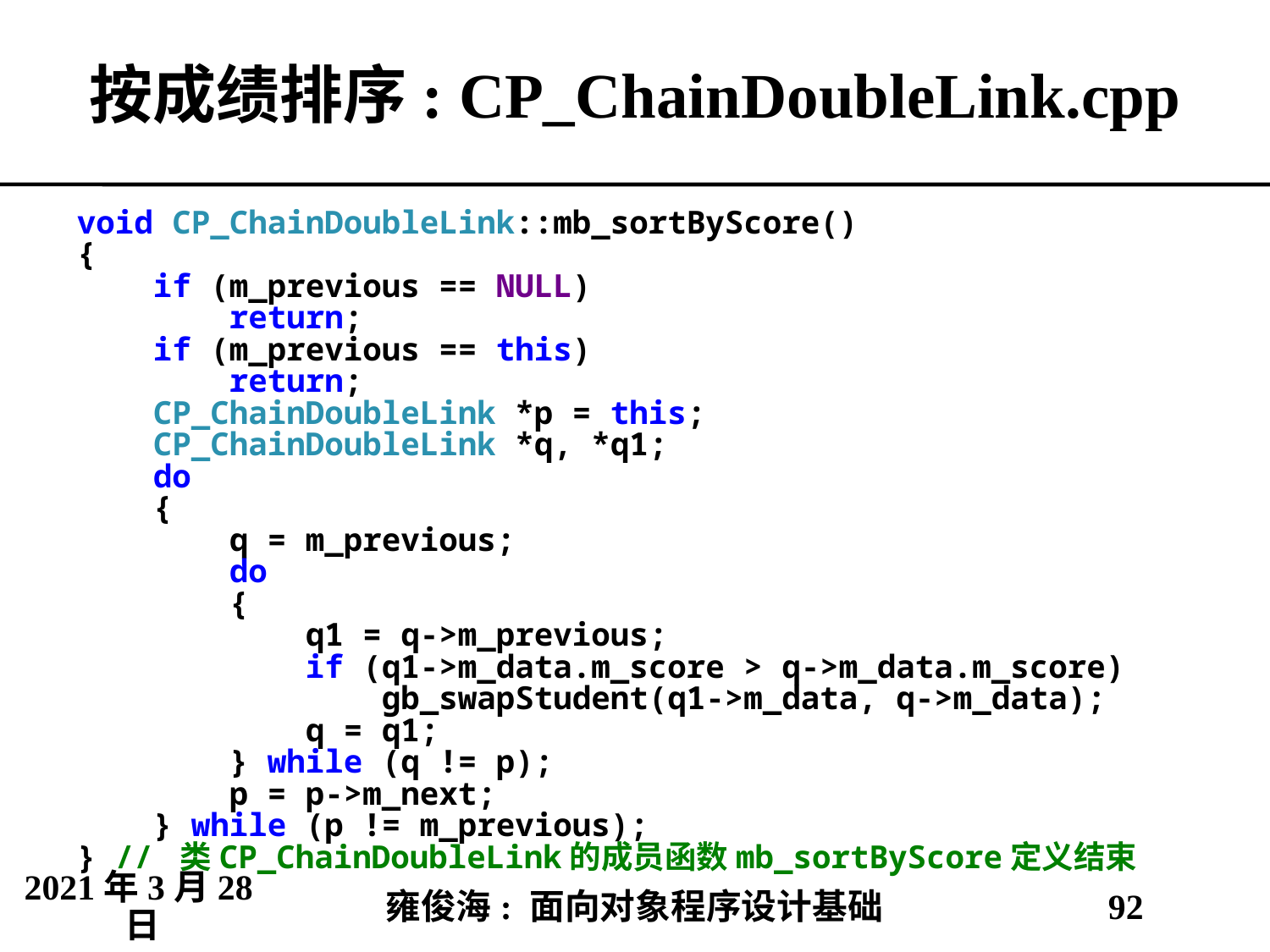

# 按成绩排序: CP_ChainDoubleLink.cpp

void CP_ChainDoubleLink::mb_sortByScore()
{
    if (m_previous == NULL)
        return;
    if (m_previous == this)
        return;
    CP_ChainDoubleLink *p = this;
    CP_ChainDoubleLink *q, *q1;
    do
    {
        q = m_previous;
        do
        {
            q1 = q->m_previous;
            if (q1->m_data.m_score > q->m_data.m_score)
                gb_swapStudent(q1->m_data, q->m_data);
            q = q1;
        } while (q != p);
        p = p->m_next;
    } while (p != m_previous);
} // 类CP_ChainDoubleLink的成员函数mb_sortByScore定义结束
2021年3月28日
雍俊海: 面向对象程序设计基础
92